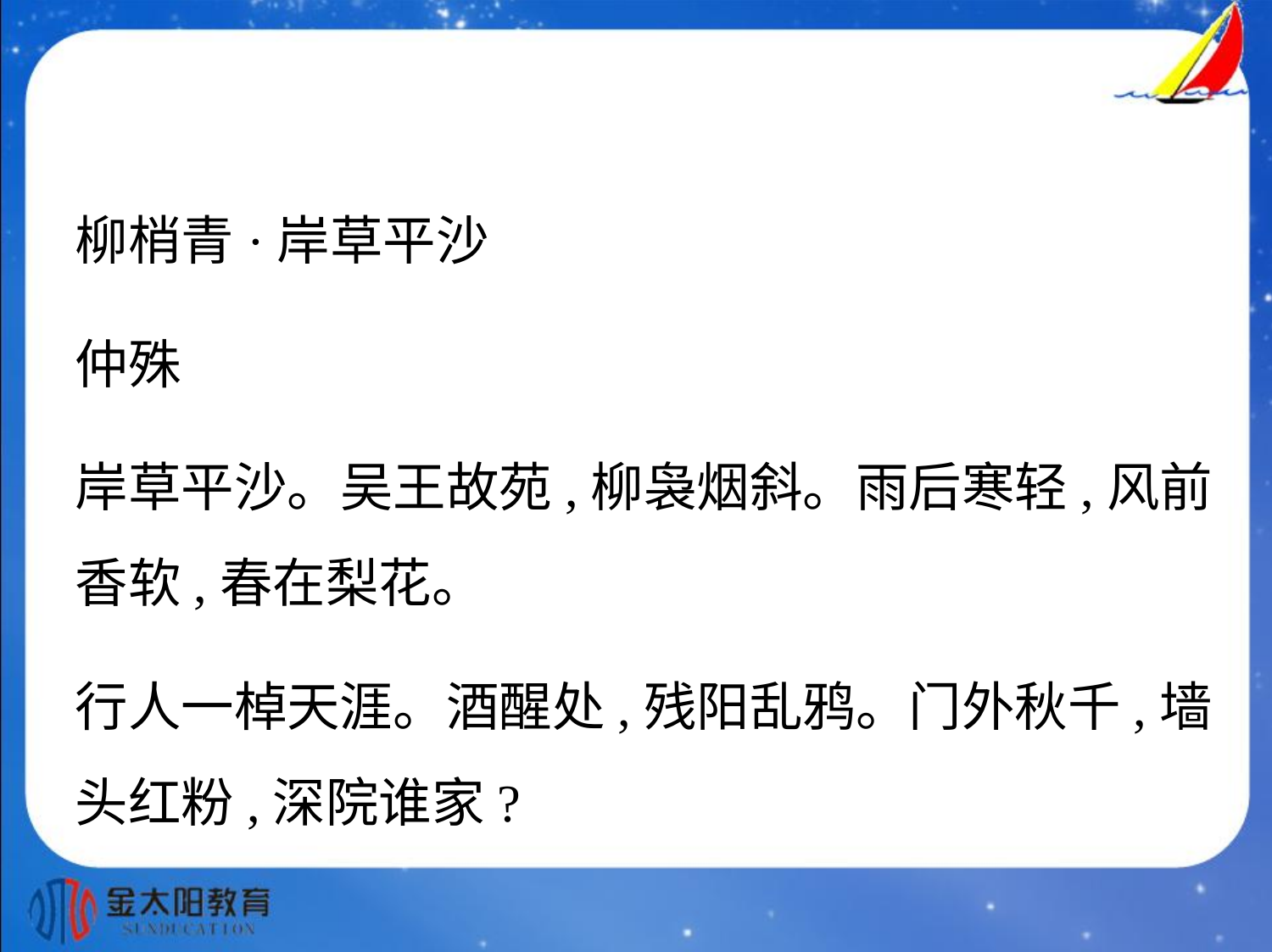

柳梢青·岸草平沙
仲殊
岸草平沙。吴王故苑,柳袅烟斜。雨后寒轻,风前
香软,春在梨花。
行人一棹天涯。酒醒处,残阳乱鸦。门外秋千,墙
头红粉,深院谁家?